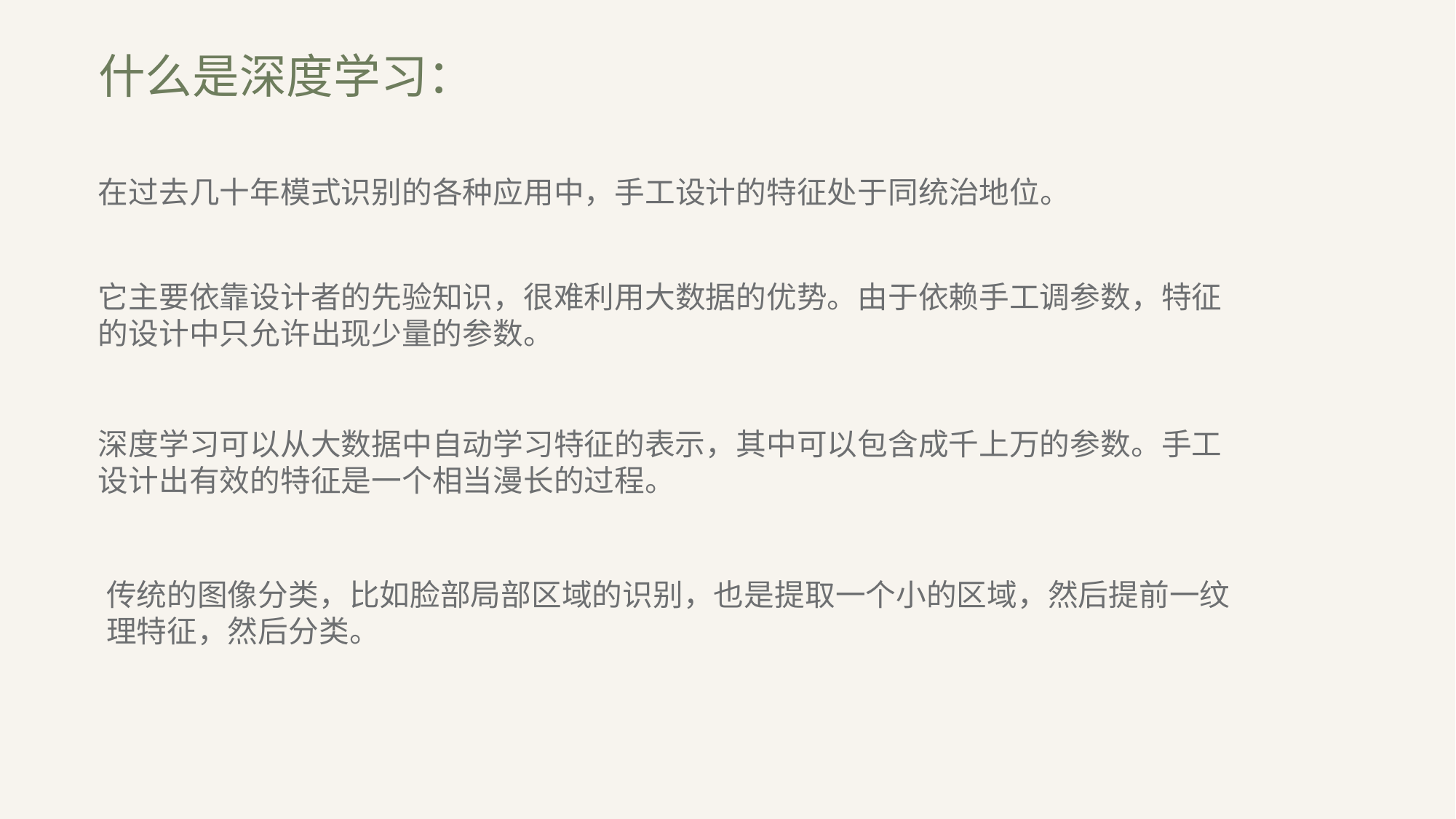

什么是深度学习：
在过去几十年模式识别的各种应用中，手工设计的特征处于同统治地位。
它主要依靠设计者的先验知识，很难利用大数据的优势。由于依赖手工调参数，特征的设计中只允许出现少量的参数。

深度学习可以从大数据中自动学习特征的表示，其中可以包含成千上万的参数。手工设计出有效的特征是一个相当漫长的过程。
传统的图像分类，比如脸部局部区域的识别，也是提取一个小的区域，然后提前一纹理特征，然后分类。